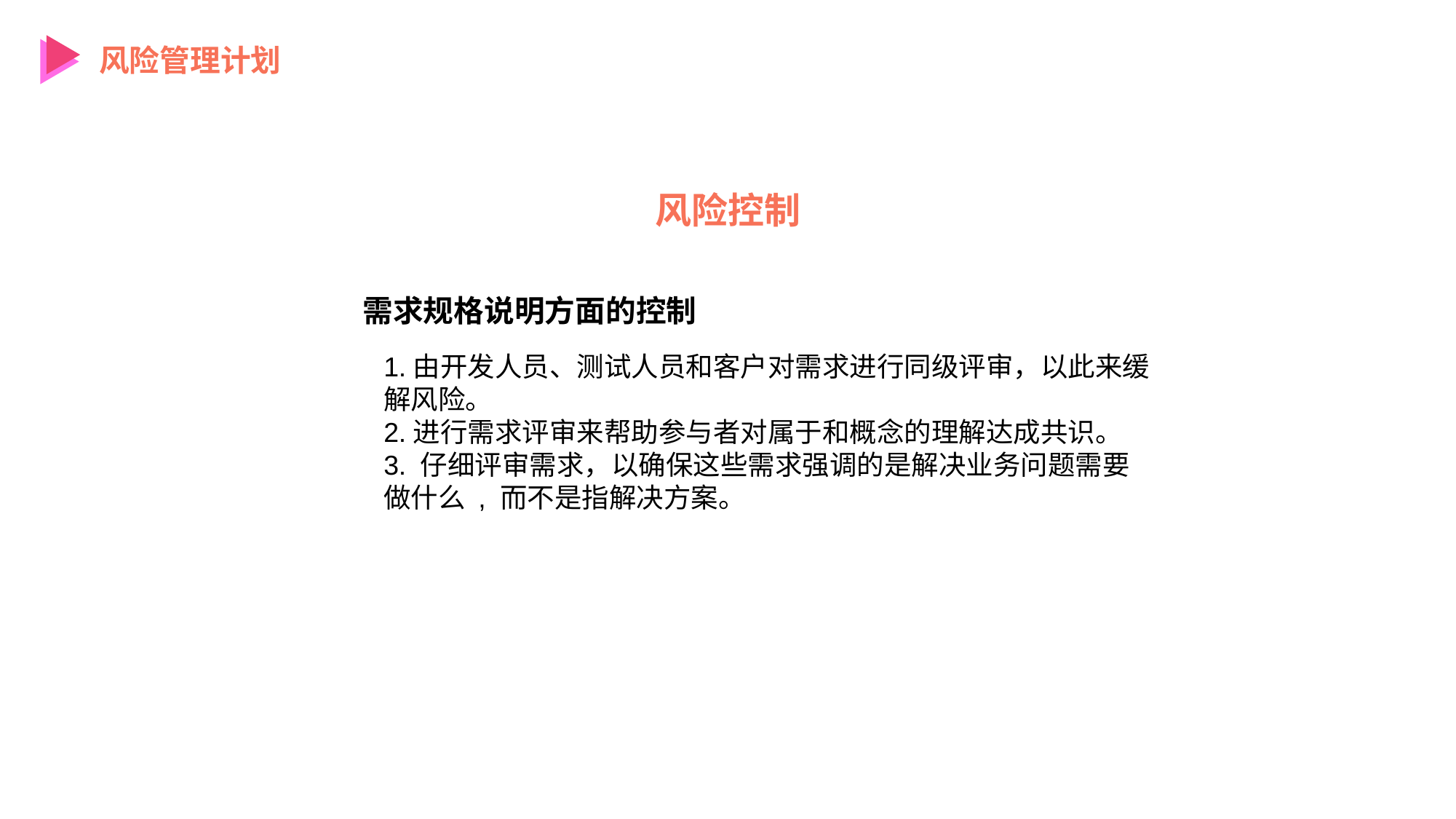

风险管理计划
风险控制
需求规格说明方面的控制
1.由开发人员、测试人员和客户对需求进行同级评审，以此来缓解风险。
2.进行需求评审来帮助参与者对属于和概念的理解达成共识。
3. 仔细评审需求，以确保这些需求强调的是解决业务问题需要做什么 , 而不是指解决方案。